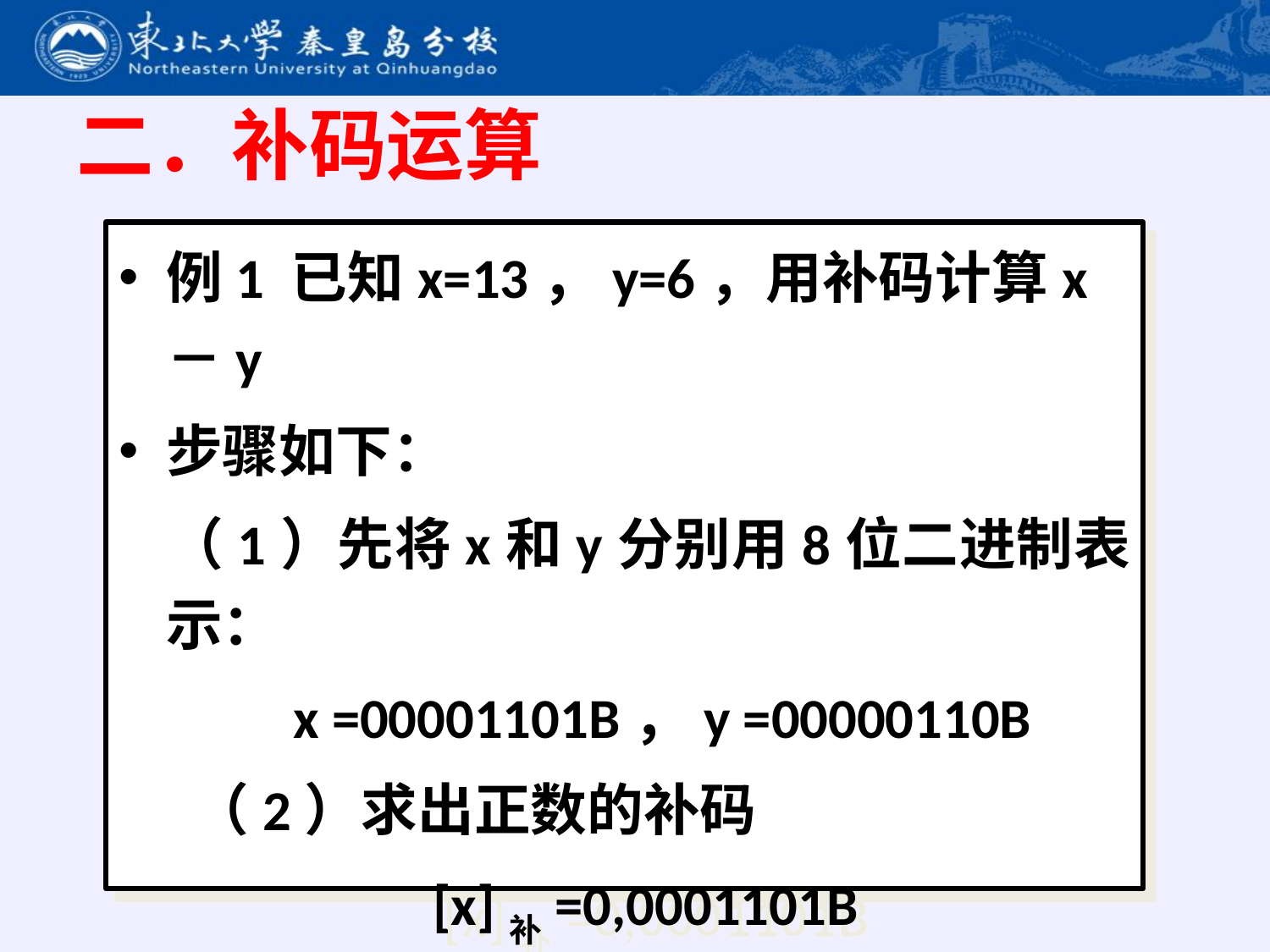

# 二．补码运算
例1 已知x=13，y=6，用补码计算x－y
步骤如下：
	（1）先将x和y分别用8位二进制表示：
		x =00001101B，y =00000110B
	 （2）求出正数的补码
			 [x]补=0,0001101B
	                 [y]补=0,0000110B